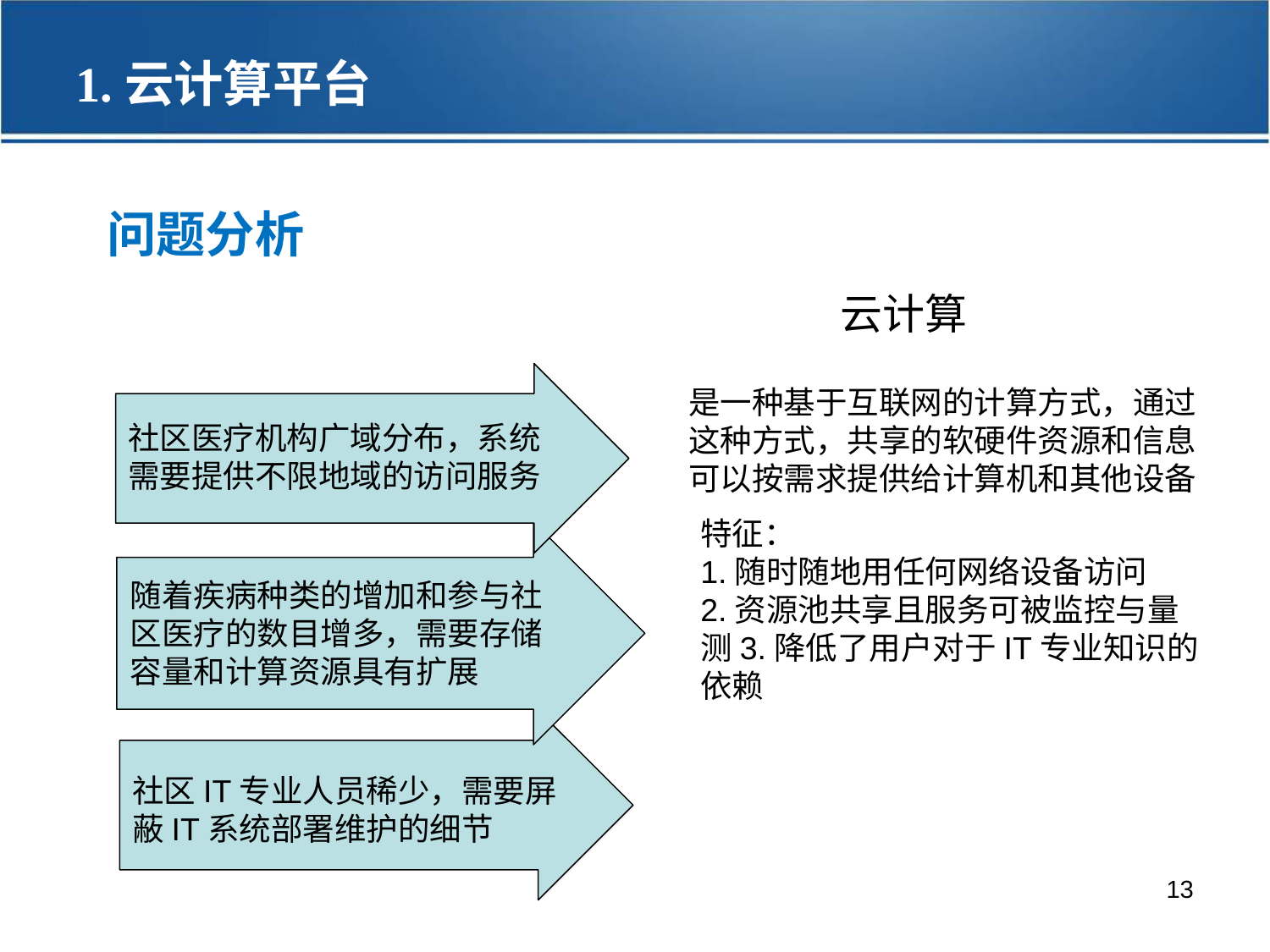

1.云计算平台
问题分析
云计算

是一种基于互联网的计算方式，通过这种方式，共享的软硬件资源和信息可以按需求提供给计算机和其他设备

社区医疗机构广域分布，系统需要提供不限地域的访问服务
特征：
1.随时随地用任何网络设备访问
2.资源池共享且服务可被监控与量测3.降低了用户对于IT专业知识的依赖

随着疾病种类的增加和参与社区医疗的数目增多，需要存储容量和计算资源具有扩展

社区IT专业人员稀少，需要屏蔽IT系统部署维护的细节
13